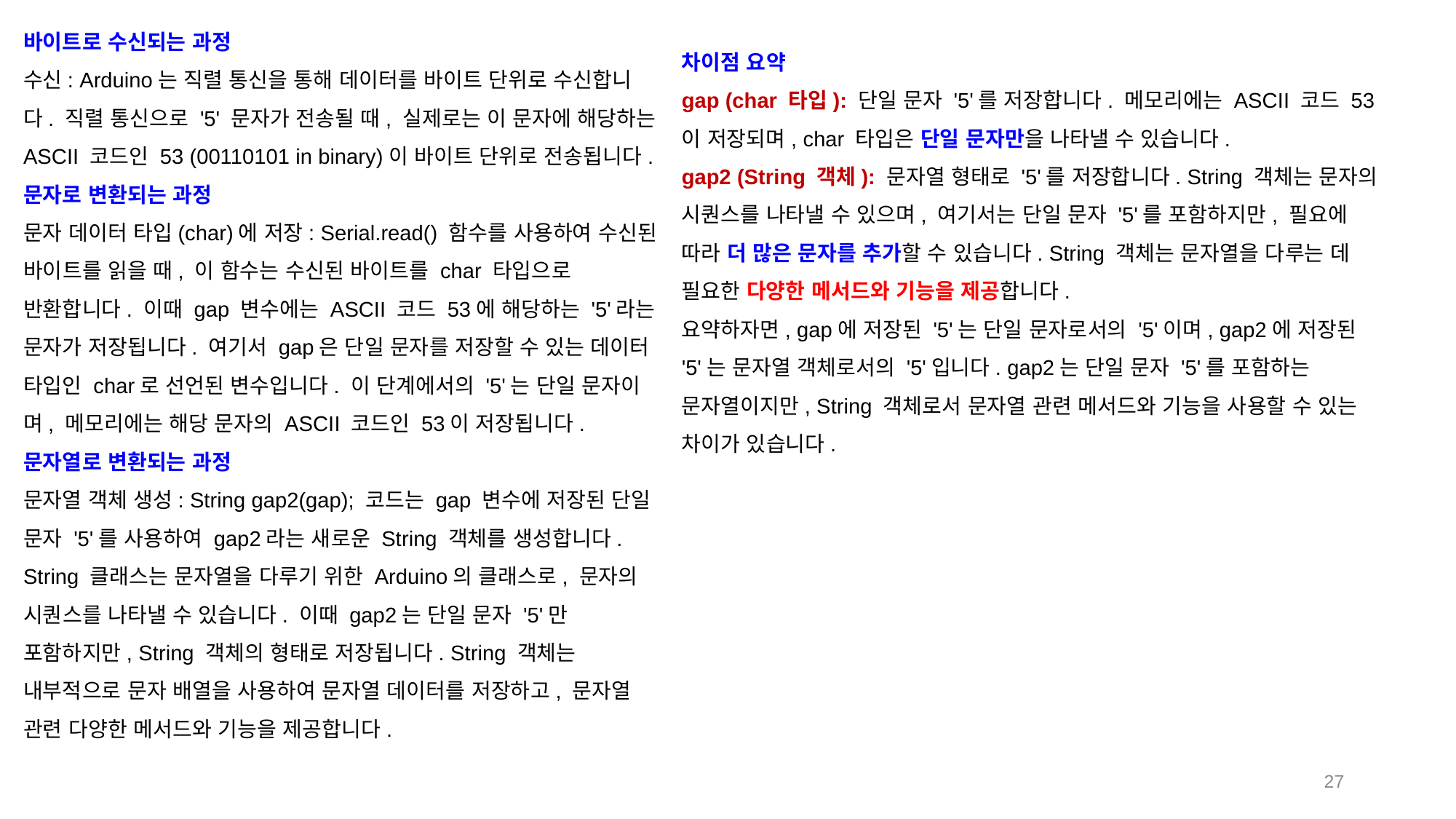

바이트로 수신되는 과정
수신: Arduino는 직렬 통신을 통해 데이터를 바이트 단위로 수신합니다. 직렬 통신으로 '5' 문자가 전송될 때, 실제로는 이 문자에 해당하는 ASCII 코드인 53 (00110101 in binary)이 바이트 단위로 전송됩니다.
문자로 변환되는 과정
문자 데이터 타입(char)에 저장: Serial.read() 함수를 사용하여 수신된 바이트를 읽을 때, 이 함수는 수신된 바이트를 char 타입으로 반환합니다. 이때 gap 변수에는 ASCII 코드 53에 해당하는 '5'라는 문자가 저장됩니다. 여기서 gap은 단일 문자를 저장할 수 있는 데이터 타입인 char로 선언된 변수입니다. 이 단계에서의 '5'는 단일 문자이며, 메모리에는 해당 문자의 ASCII 코드인 53이 저장됩니다.
문자열로 변환되는 과정
문자열 객체 생성: String gap2(gap); 코드는 gap 변수에 저장된 단일 문자 '5'를 사용하여 gap2라는 새로운 String 객체를 생성합니다. String 클래스는 문자열을 다루기 위한 Arduino의 클래스로, 문자의 시퀀스를 나타낼 수 있습니다. 이때 gap2는 단일 문자 '5'만 포함하지만, String 객체의 형태로 저장됩니다. String 객체는 내부적으로 문자 배열을 사용하여 문자열 데이터를 저장하고, 문자열 관련 다양한 메서드와 기능을 제공합니다.
차이점 요약
gap (char 타입): 단일 문자 '5'를 저장합니다. 메모리에는 ASCII 코드 53이 저장되며, char 타입은 단일 문자만을 나타낼 수 있습니다.
gap2 (String 객체): 문자열 형태로 '5'를 저장합니다. String 객체는 문자의 시퀀스를 나타낼 수 있으며, 여기서는 단일 문자 '5'를 포함하지만, 필요에 따라 더 많은 문자를 추가할 수 있습니다. String 객체는 문자열을 다루는 데 필요한 다양한 메서드와 기능을 제공합니다.
요약하자면, gap에 저장된 '5'는 단일 문자로서의 '5'이며, gap2에 저장된 '5'는 문자열 객체로서의 '5'입니다. gap2는 단일 문자 '5'를 포함하는 문자열이지만, String 객체로서 문자열 관련 메서드와 기능을 사용할 수 있는 차이가 있습니다.
27